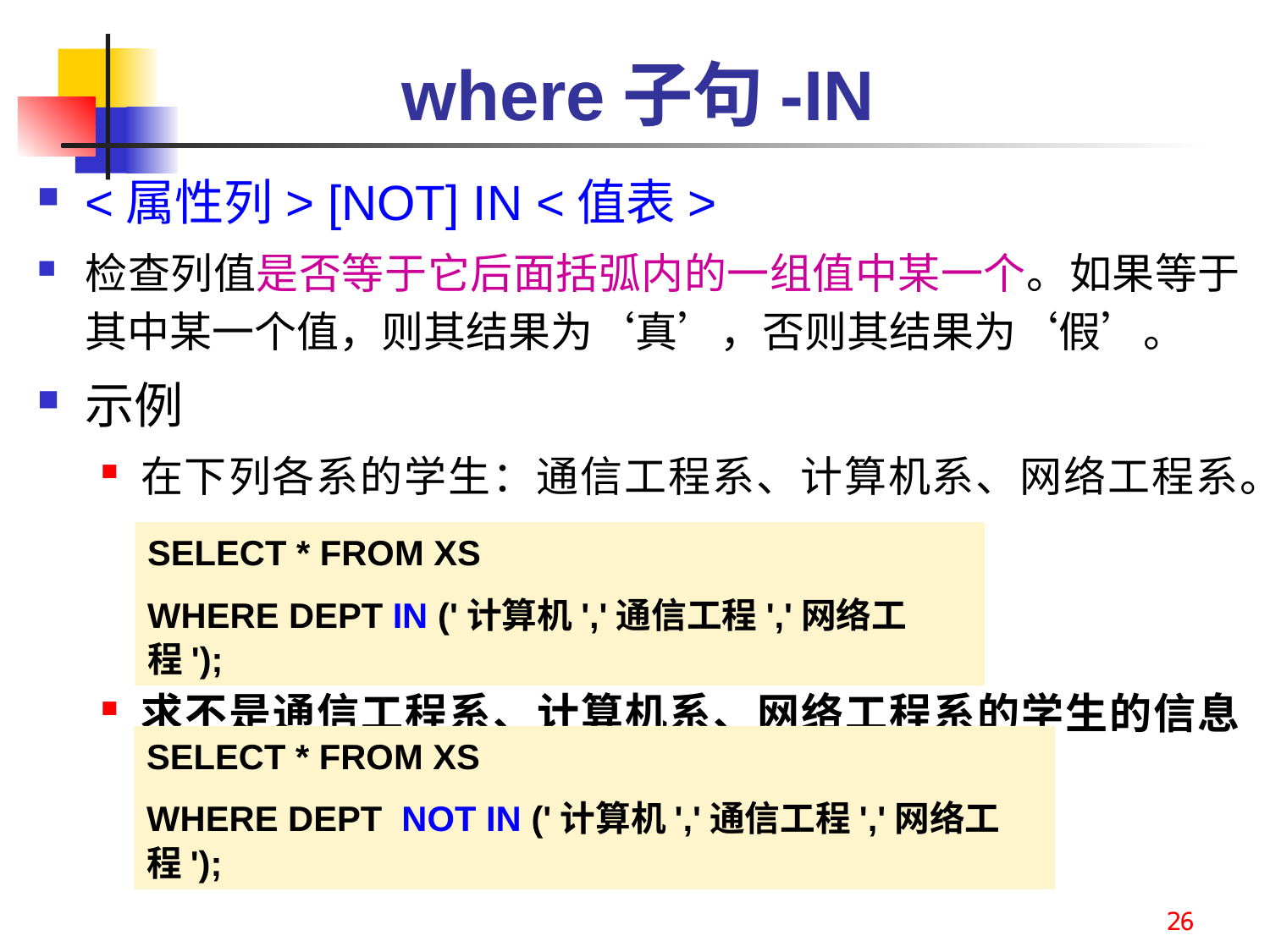

# where子句-IN
<属性列> [NOT] IN <值表>
检查列值是否等于它后面括弧内的一组值中某一个。如果等于其中某一个值，则其结果为‘真’，否则其结果为‘假’。
示例
在下列各系的学生：通信工程系、计算机系、网络工程系。

求不是通信工程系、计算机系、网络工程系的学生的信息
SELECT * FROM XS
WHERE DEPT IN ('计算机','通信工程','网络工程');
SELECT * FROM XS
WHERE DEPT  NOT IN ('计算机','通信工程','网络工程');
26